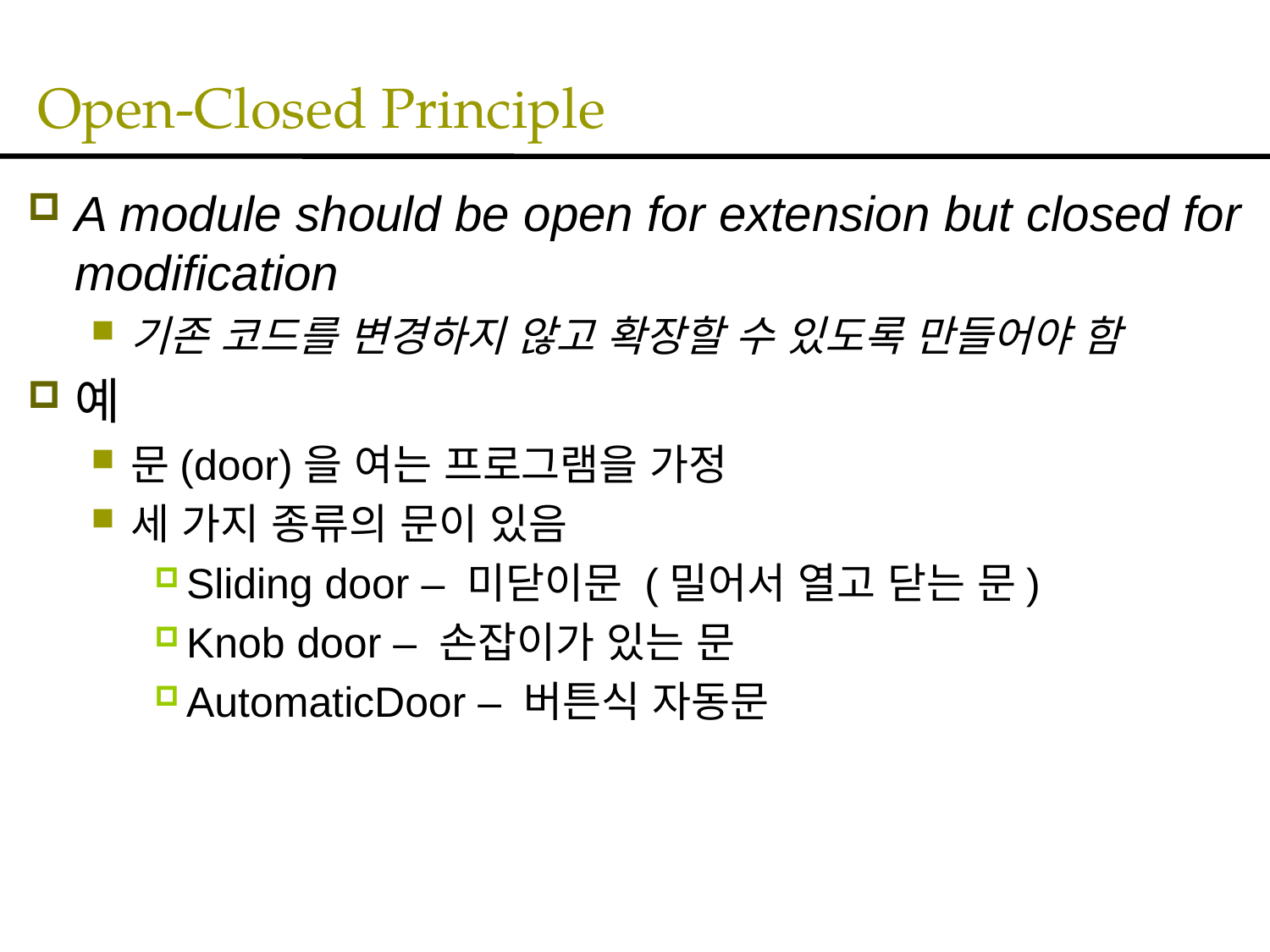

# Open-Closed Principle
A module should be open for extension but closed for modification
기존 코드를 변경하지 않고 확장할 수 있도록 만들어야 함
예
문(door)을 여는 프로그램을 가정
세 가지 종류의 문이 있음
Sliding door – 미닫이문 (밀어서 열고 닫는 문)
Knob door – 손잡이가 있는 문
AutomaticDoor – 버튼식 자동문